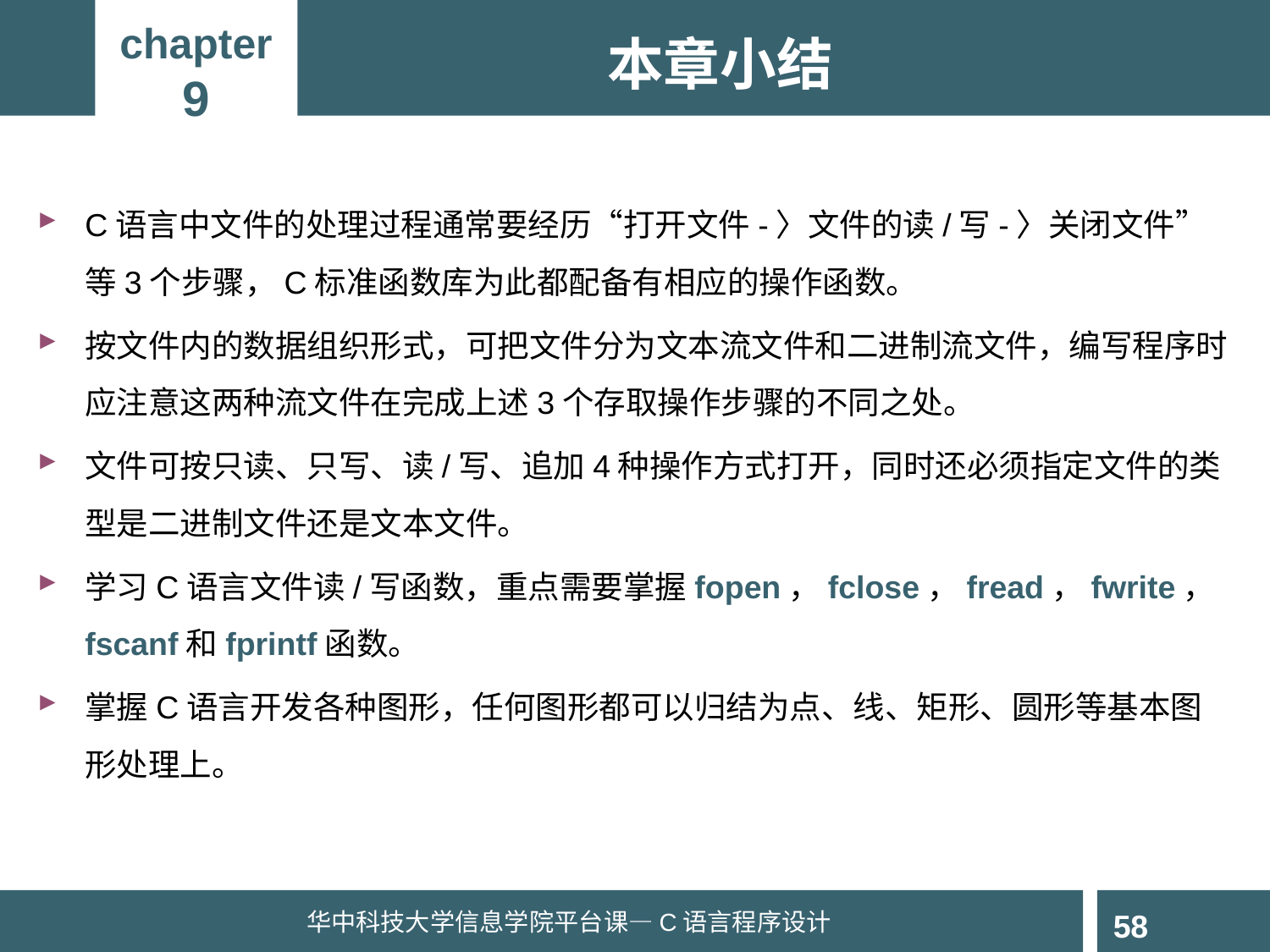

chapter
9
本章小结
C语言中文件的处理过程通常要经历“打开文件-〉文件的读/写-〉关闭文件”等3个步骤，C标准函数库为此都配备有相应的操作函数。
按文件内的数据组织形式，可把文件分为文本流文件和二进制流文件，编写程序时应注意这两种流文件在完成上述3个存取操作步骤的不同之处。
文件可按只读、只写、读/写、追加4种操作方式打开，同时还必须指定文件的类型是二进制文件还是文本文件。
学习C语言文件读/写函数，重点需要掌握fopen，fclose，fread，fwrite，fscanf和fprintf函数。
掌握C语言开发各种图形，任何图形都可以归结为点、线、矩形、圆形等基本图形处理上。